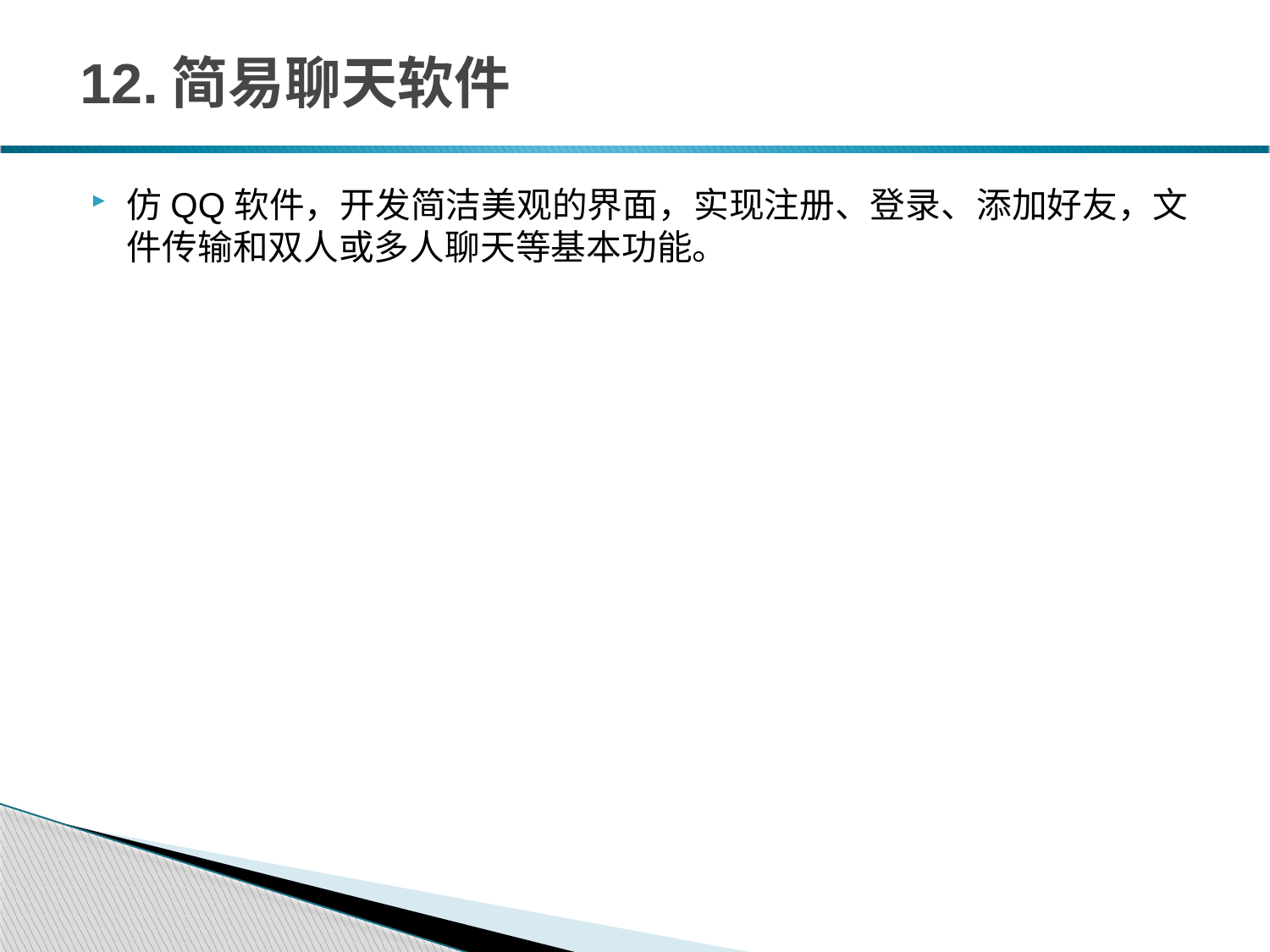

# 12.简易聊天软件
仿QQ软件，开发简洁美观的界面，实现注册、登录、添加好友，文件传输和双人或多人聊天等基本功能。